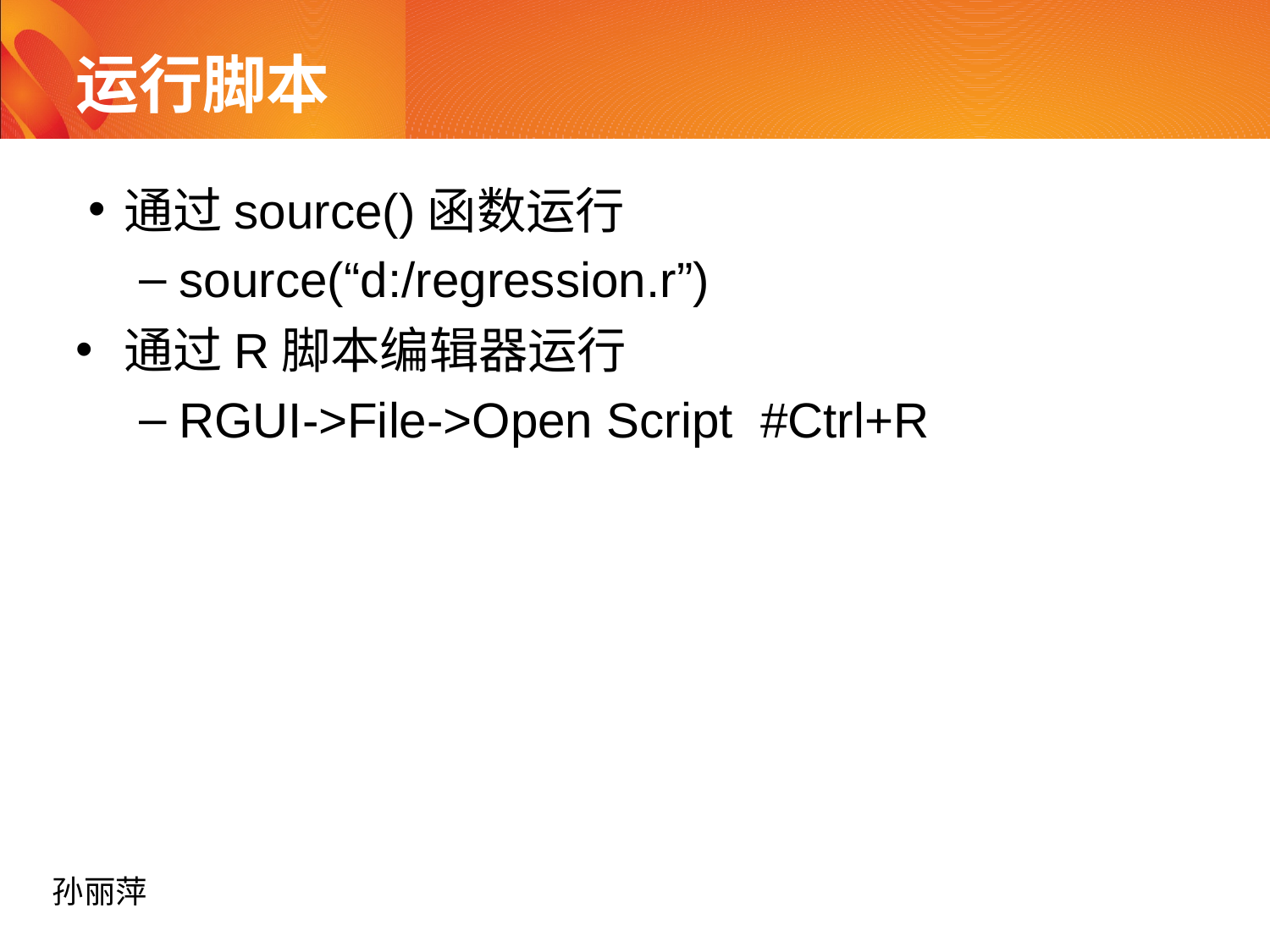

# 运行脚本
通过source()函数运行
source(“d:/regression.r”)
通过R脚本编辑器运行
RGUI->File->Open Script  #Ctrl+R